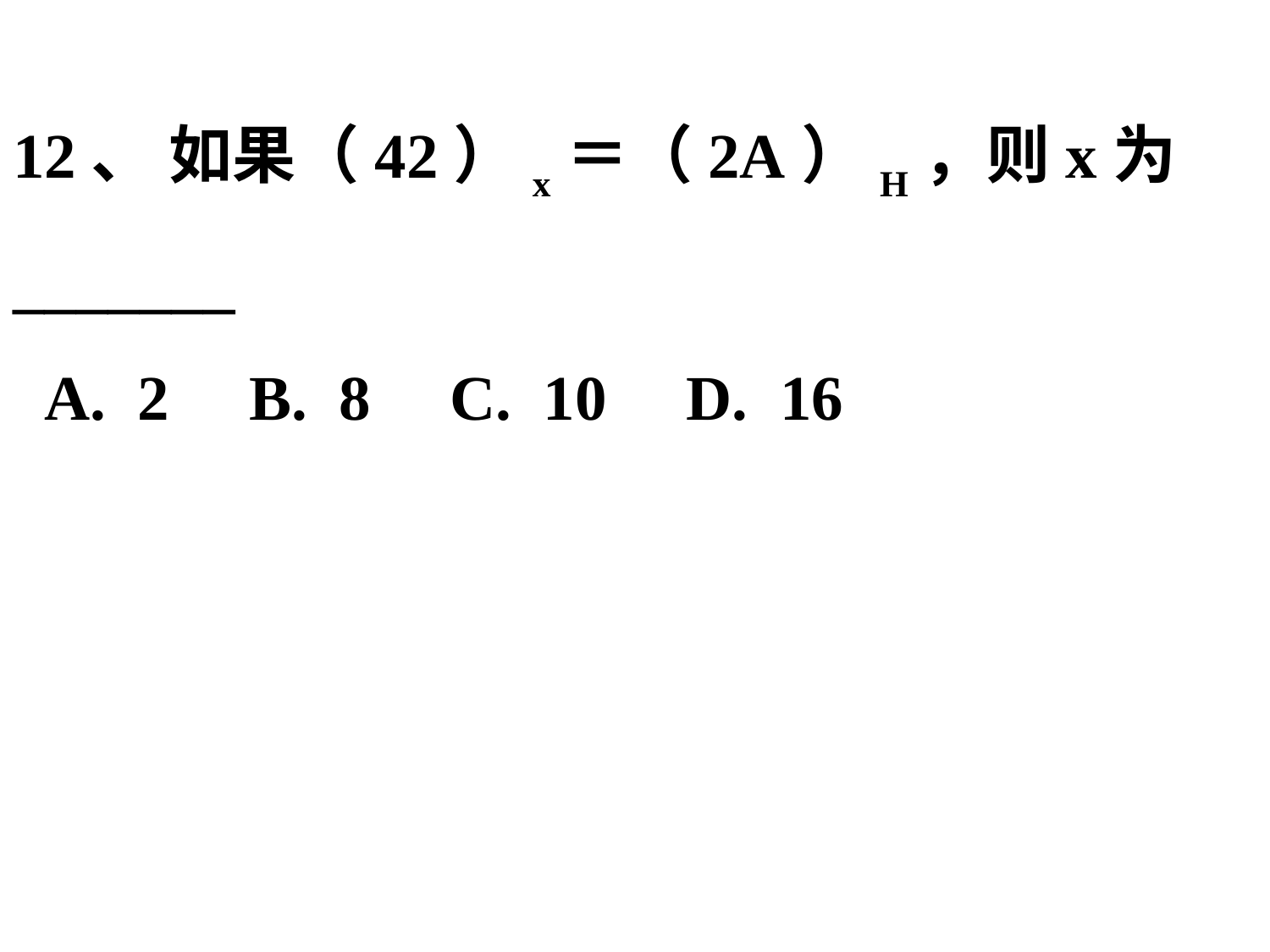

12、 如果（42）x＝（2A）H，则x为_______
  A.  2     B.  8     C.  10     D.  16